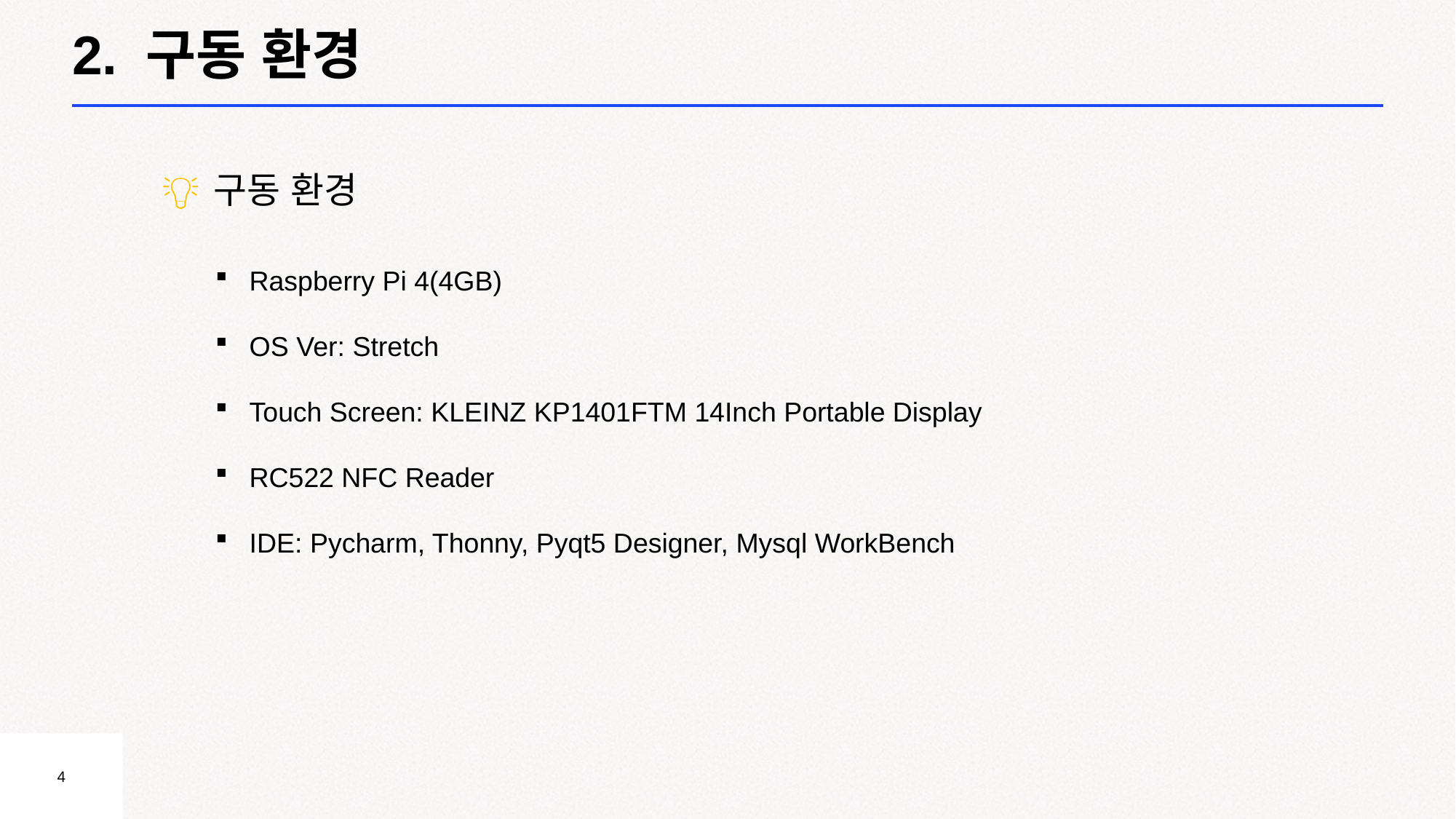

2. 구동 환경
💡 구동 환경
Raspberry Pi 4(4GB)
OS Ver: Stretch
Touch Screen: KLEINZ KP1401FTM 14Inch Portable Display
RC522 NFC Reader
IDE: Pycharm, Thonny, Pyqt5 Designer, Mysql WorkBench
4